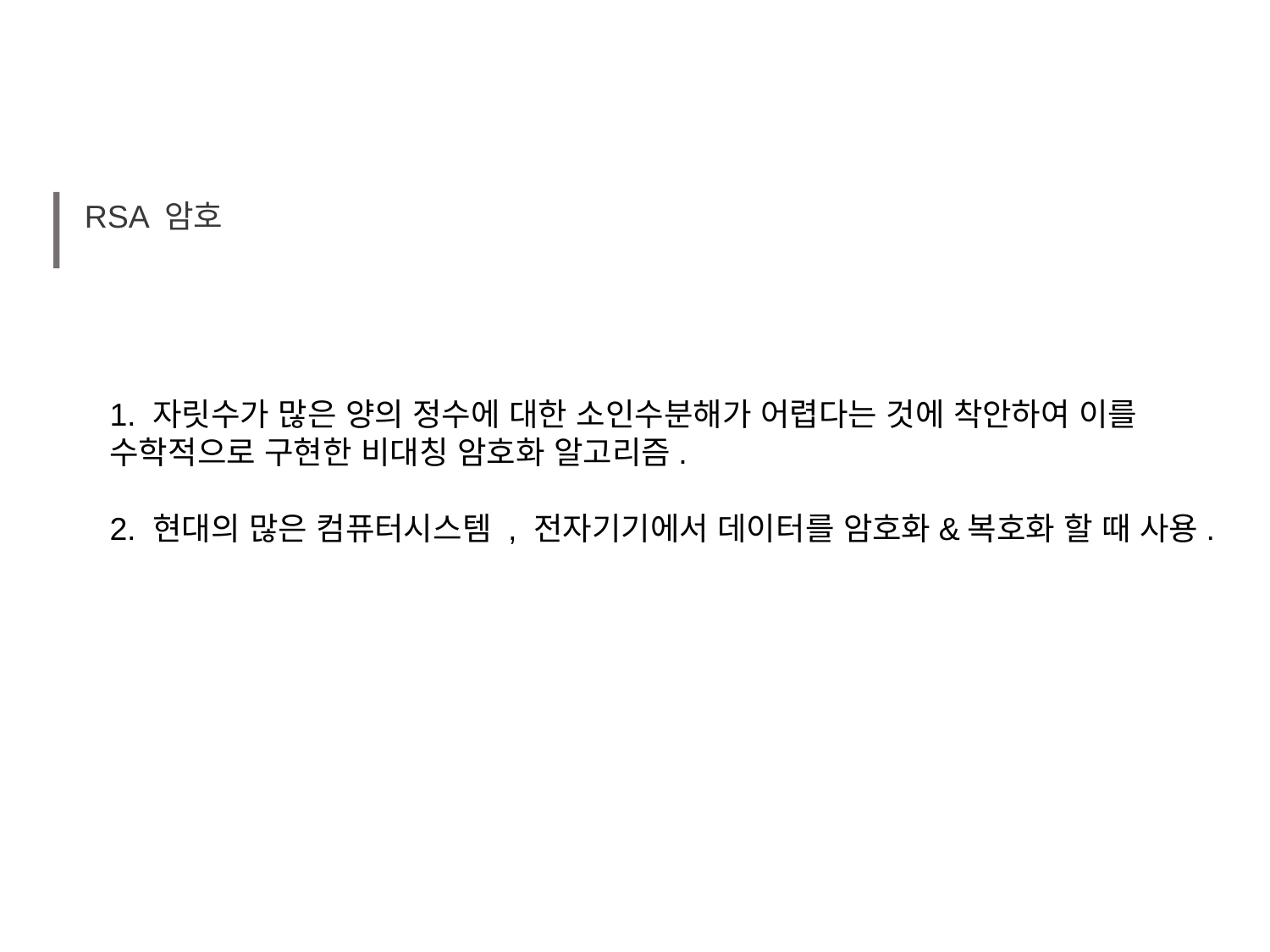

# RSA 암호

1. 자릿수가 많은 양의 정수에 대한 소인수분해가 어렵다는 것에 착안하여 이를 수학적으로 구현한 비대칭 암호화 알고리즘.

2. 현대의 많은 컴퓨터시스템 , 전자기기에서 데이터를 암호화&복호화 할 때 사용.